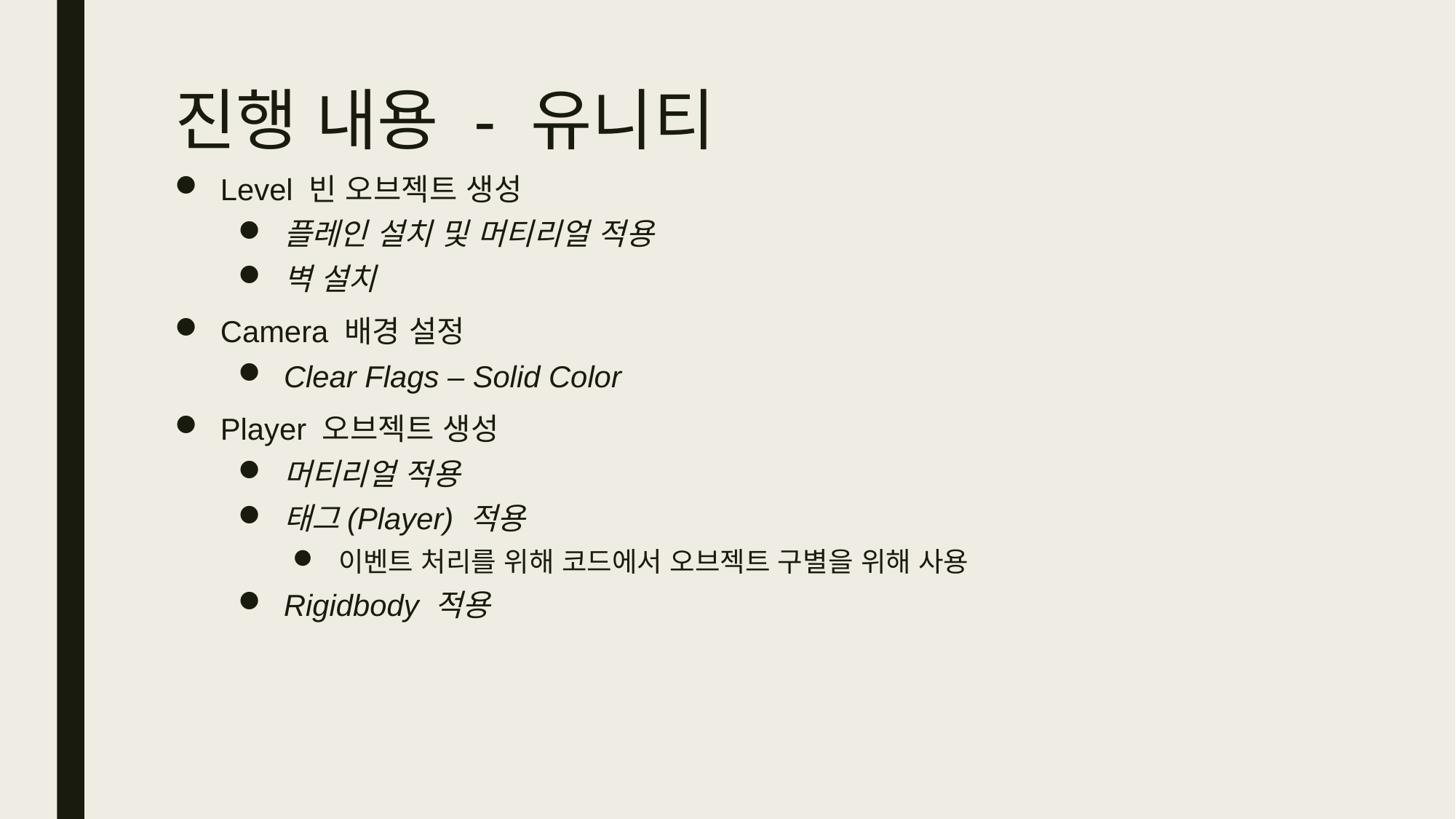

# 진행 내용 - 유니티
Level 빈 오브젝트 생성
플레인 설치 및 머티리얼 적용
벽 설치
Camera 배경 설정
Clear Flags – Solid Color
Player 오브젝트 생성
머티리얼 적용
태그(Player) 적용
이벤트 처리를 위해 코드에서 오브젝트 구별을 위해 사용
Rigidbody 적용